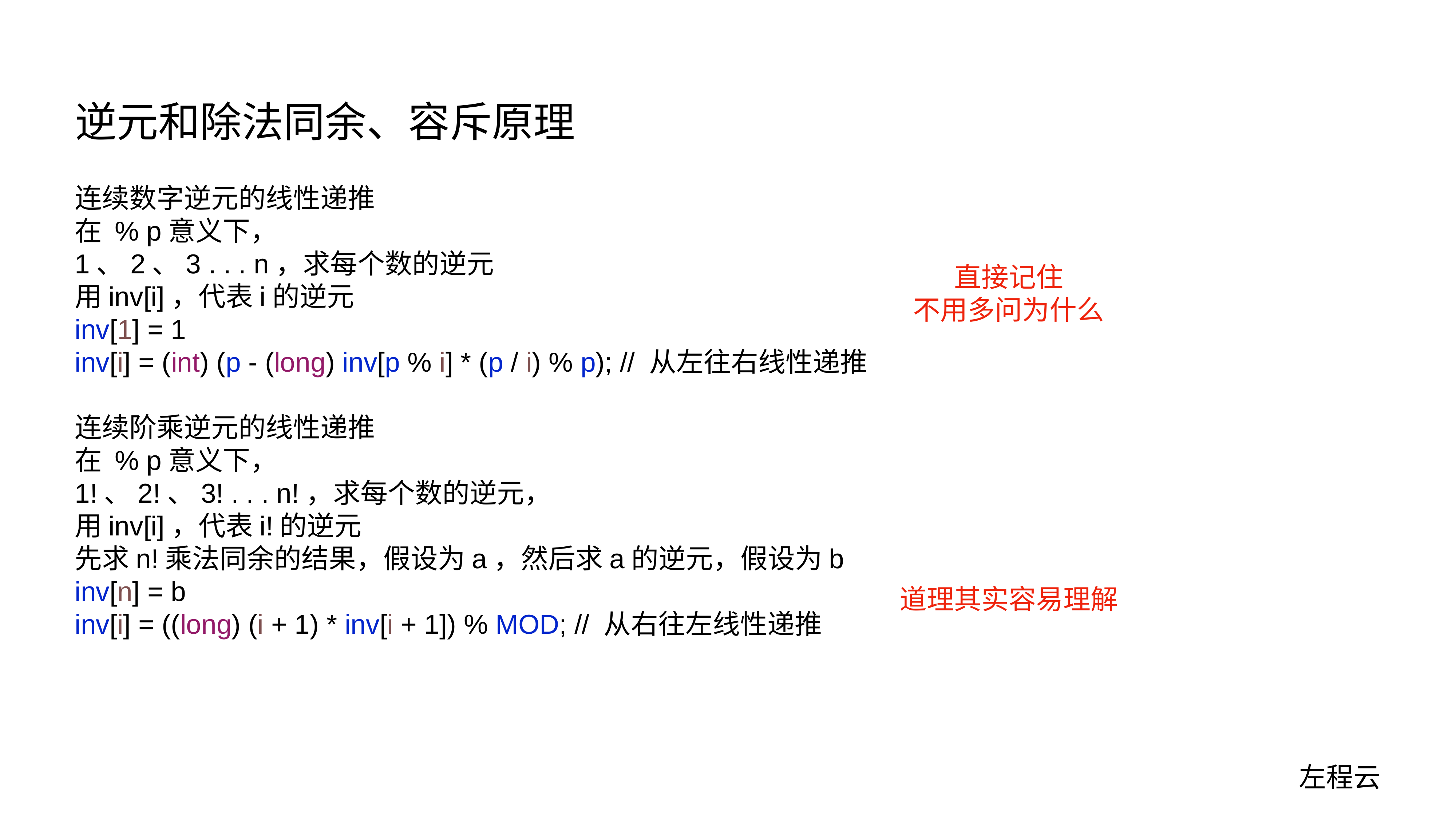

# 逆元和除法同余、容斥原理
连续数字逆元的线性递推
在 % p意义下，
1、2、3 . . . n，求每个数的逆元
用inv[i]，代表i的逆元
inv[1] = 1
inv[i] = (int) (p - (long) inv[p % i] * (p / i) % p); // 从左往右线性递推

连续阶乘逆元的线性递推
在 % p意义下，
1!、2!、3! . . . n!，求每个数的逆元，
用inv[i]，代表i!的逆元
先求n!乘法同余的结果，假设为a，然后求a的逆元，假设为b
inv[n] = b
inv[i] = ((long) (i + 1) * inv[i + 1]) % MOD; // 从右往左线性递推
直接记住
不用多问为什么
道理其实容易理解
左程云